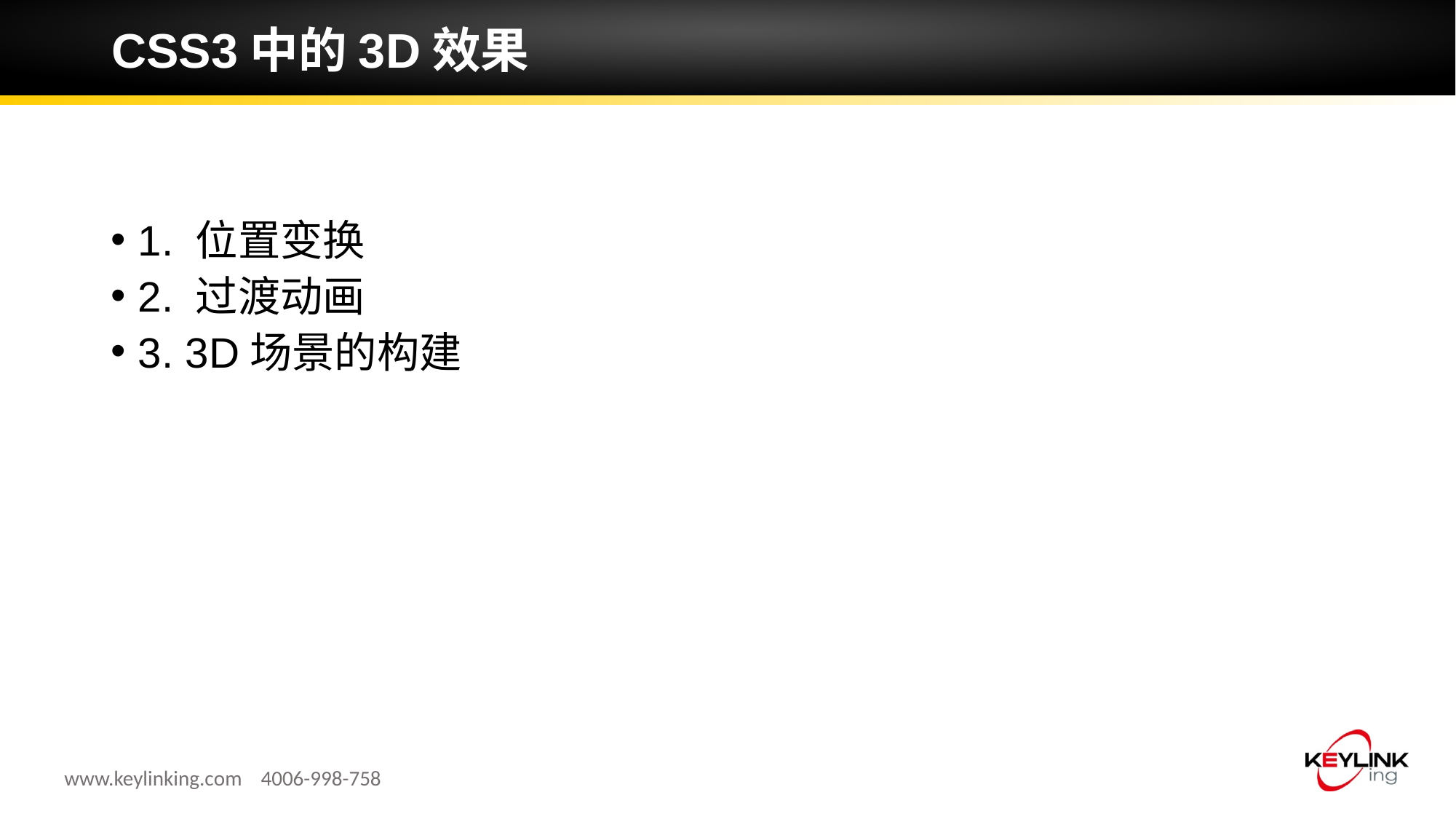

# CSS3中的3D效果
1. 位置变换
2. 过渡动画
3. 3D场景的构建